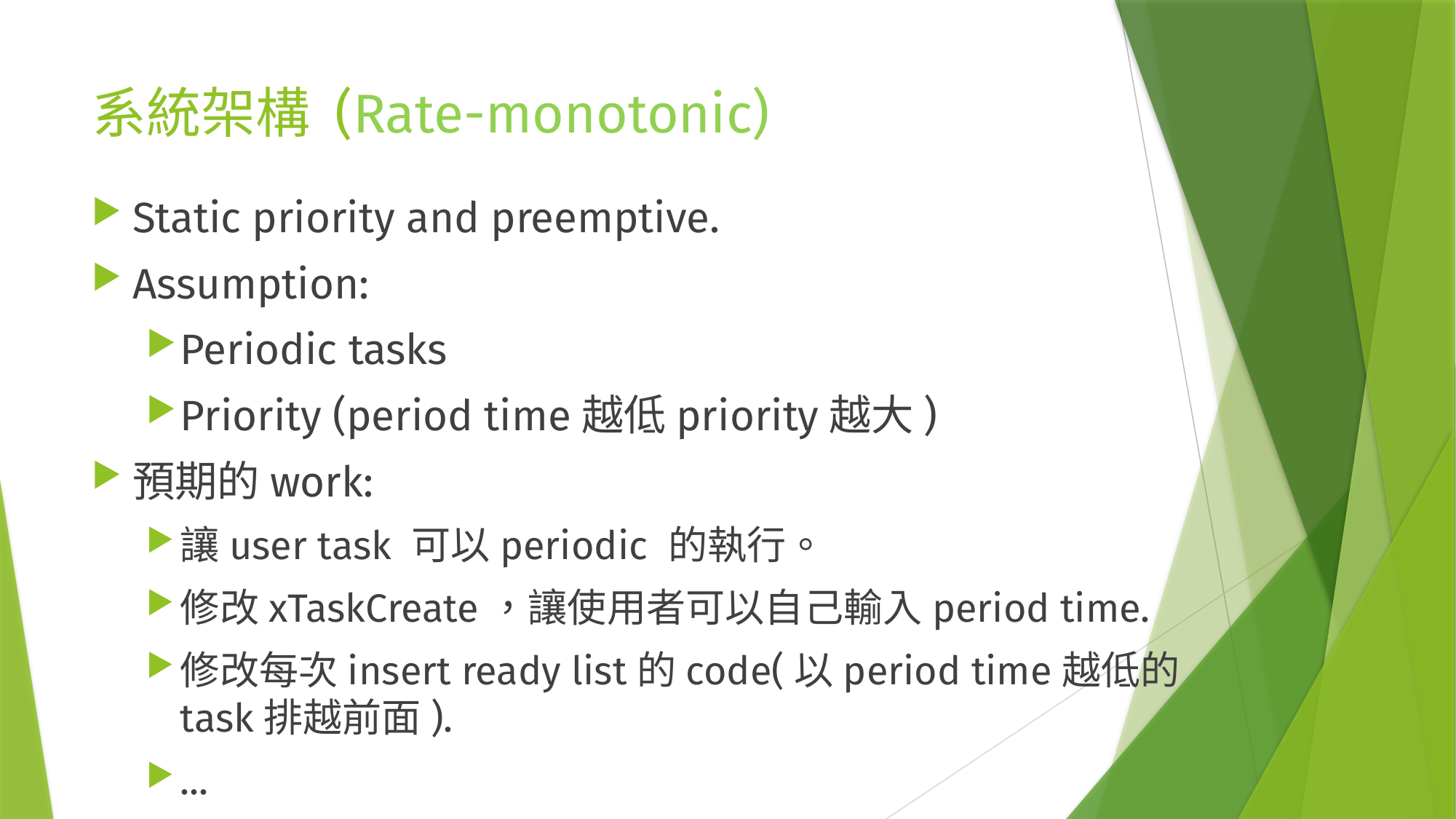

# 系統架構 (Rate-monotonic)
Static priority and preemptive.
Assumption:
Periodic tasks
Priority (period time越低priority越大)
預期的work:
讓user task 可以periodic 的執行。
修改xTaskCreate，讓使用者可以自己輸入period time.
修改每次insert ready list的code(以period time越低的task排越前面).
...